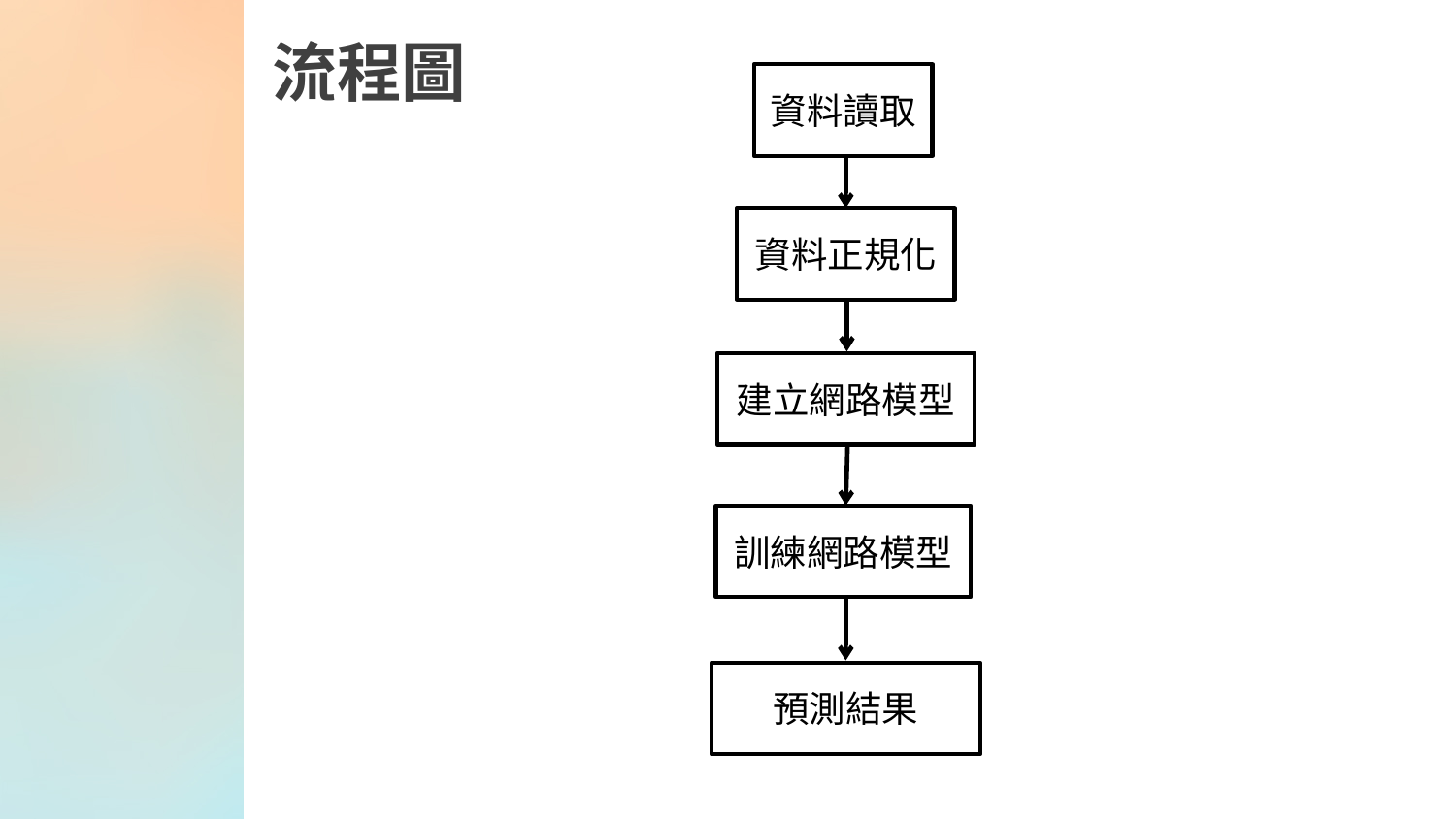

# 流程圖
資料讀取
資料正規化
建立網路模型
訓練網路模型
預測結果